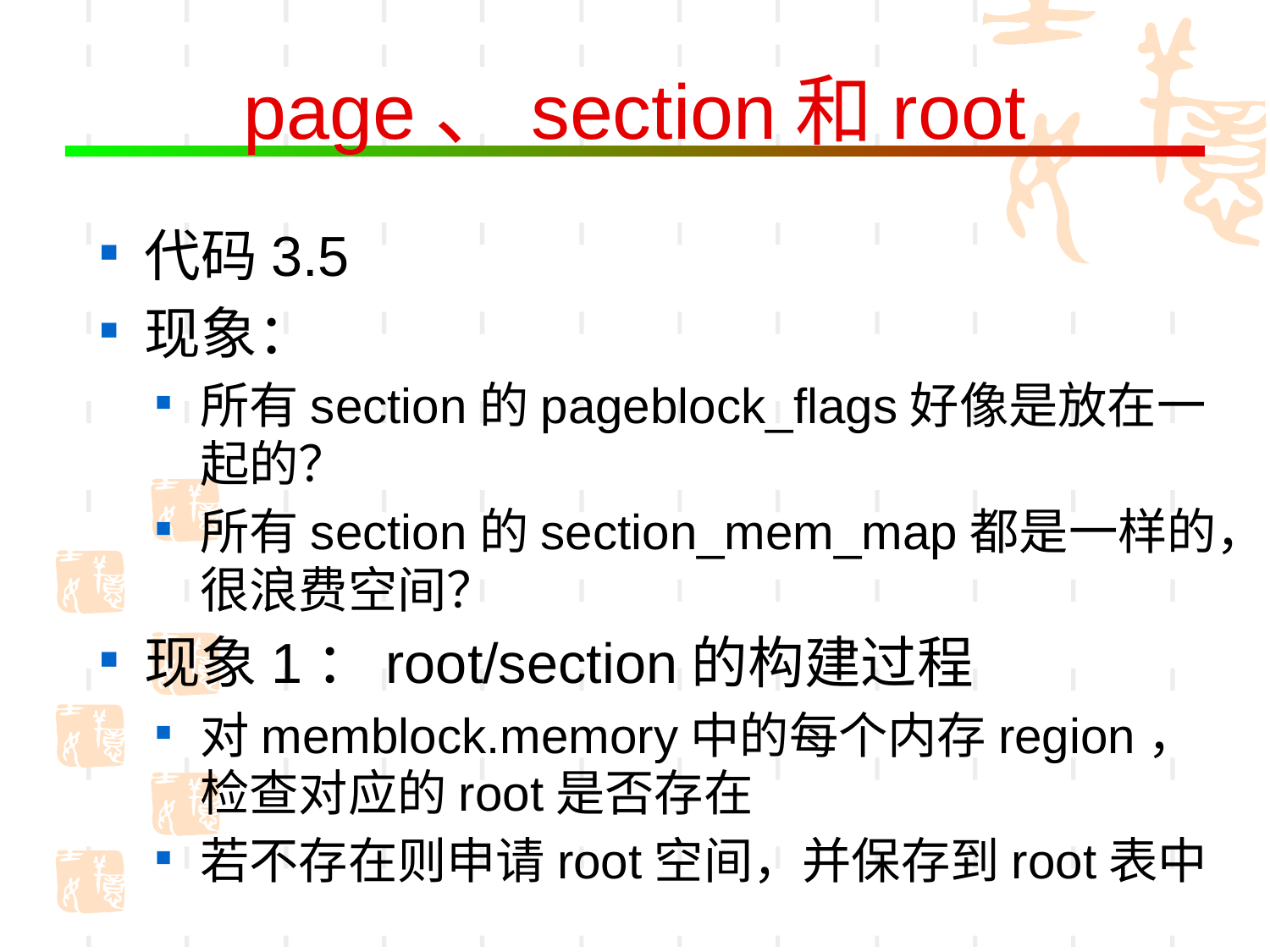

# page、section和root
代码3.5
现象：
所有section的pageblock_flags好像是放在一起的？
所有section的section_mem_map都是一样的，很浪费空间？
现象1：root/section的构建过程
对memblock.memory中的每个内存region，检查对应的root是否存在
若不存在则申请root空间，并保存到root表中